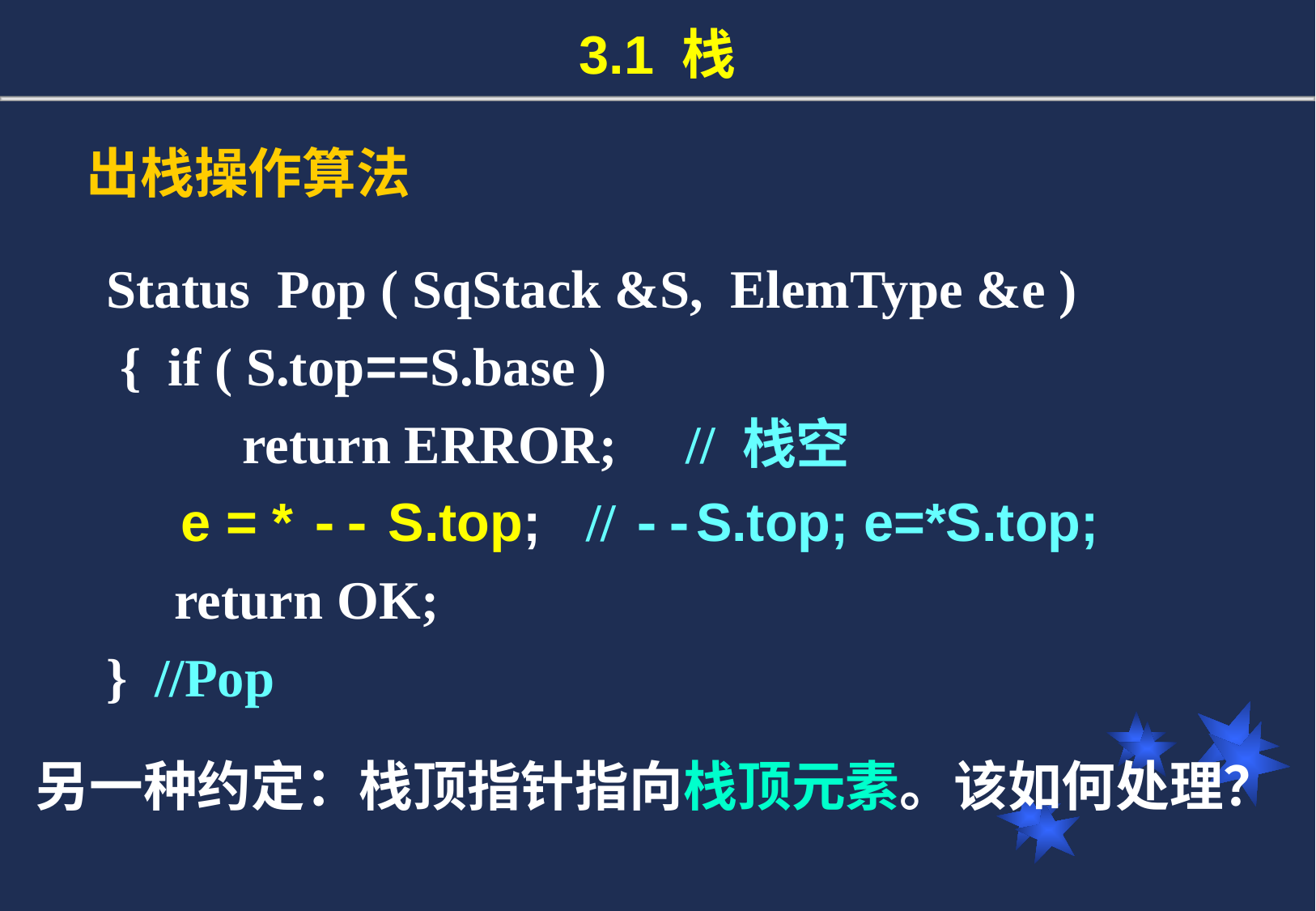

# 3.1 栈
出栈操作算法
Status  Pop ( SqStack &S,  ElemType &e )
 {  if ( S.top==S.base )
          return ERROR;     // 栈空
     e = * -- S.top;   // --S.top; e=*S.top;
     return OK;
}  //Pop
另一种约定：栈顶指针指向栈顶元素。该如何处理？